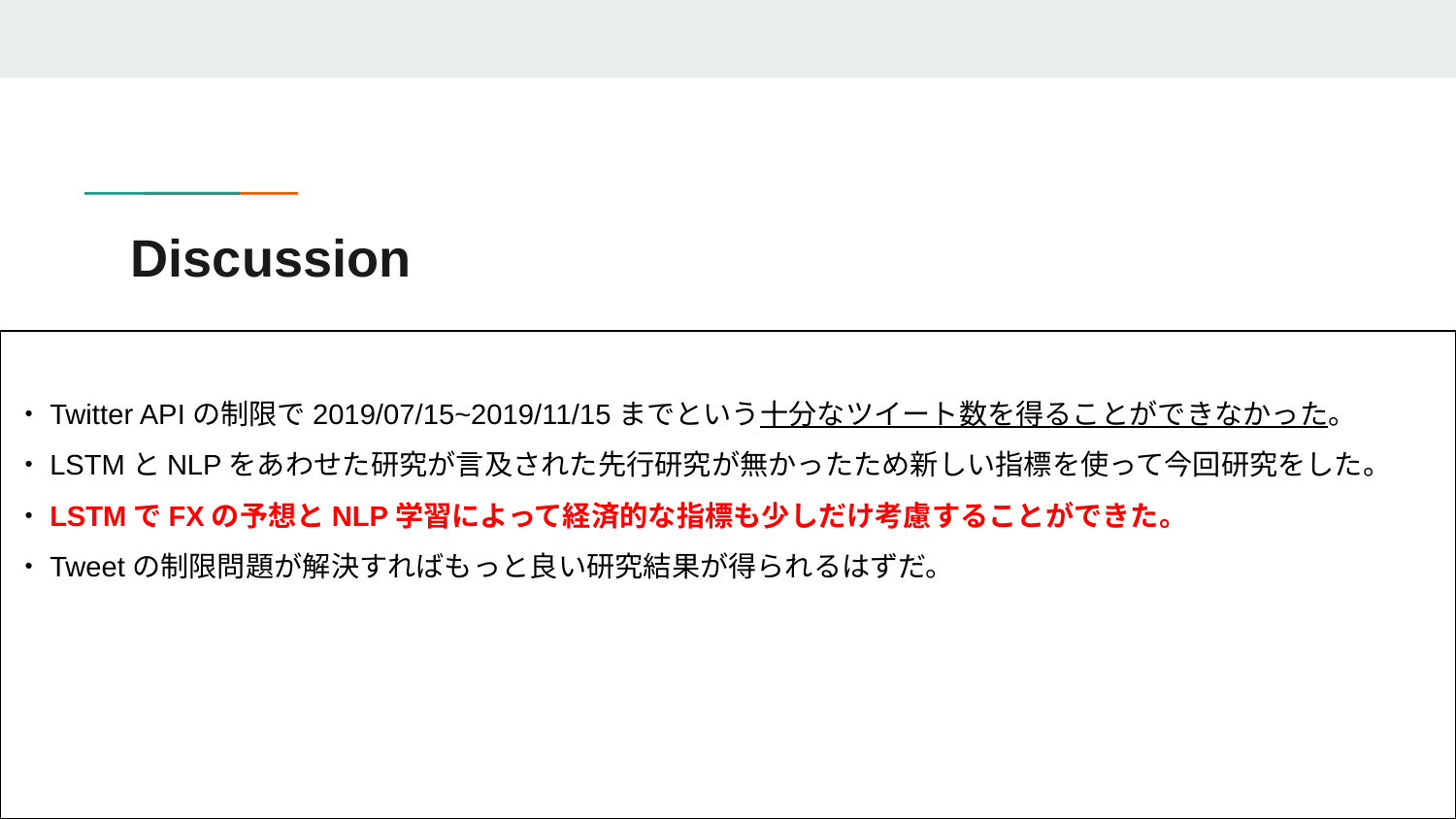

# Discussion

・Twitter APIの制限で2019/07/15~2019/11/15までという十分なツイート数を得ることができなかった。
・LSTMとNLPをあわせた研究が言及された先行研究が無かったため新しい指標を使って今回研究をした。
・LSTMでFXの予想とNLP学習によって経済的な指標も少しだけ考慮することができた。
・Tweetの制限問題が解決すればもっと良い研究結果が得られるはずだ。